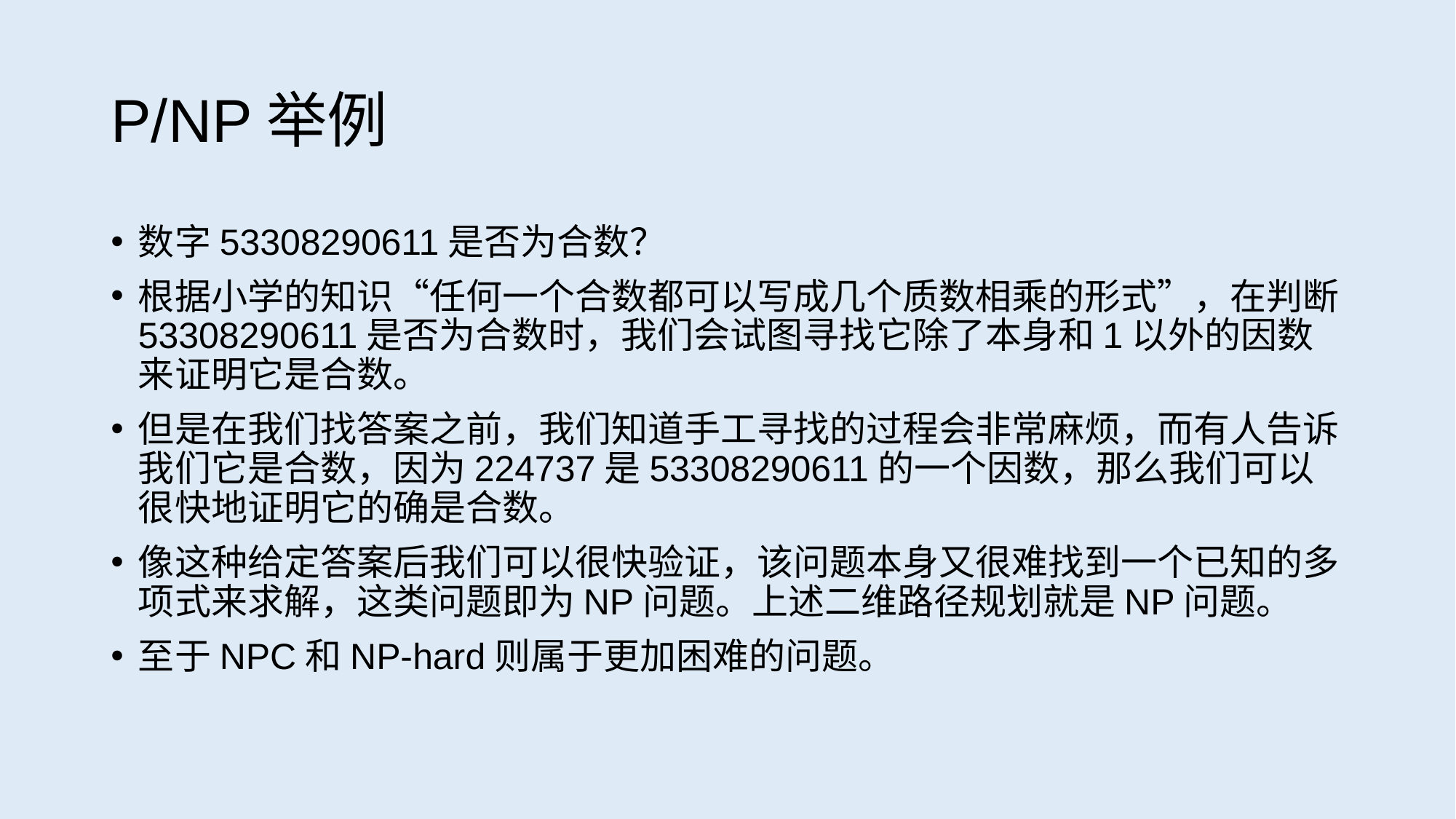

# P/NP举例
数字53308290611是否为合数？
根据小学的知识“任何一个合数都可以写成几个质数相乘的形式”，在判断53308290611是否为合数时，我们会试图寻找它除了本身和1以外的因数来证明它是合数。
但是在我们找答案之前，我们知道手工寻找的过程会非常麻烦，而有人告诉我们它是合数，因为224737是53308290611的一个因数，那么我们可以很快地证明它的确是合数。
像这种给定答案后我们可以很快验证，该问题本身又很难找到一个已知的多项式来求解，这类问题即为NP问题。上述二维路径规划就是NP问题。
至于NPC和NP-hard则属于更加困难的问题。